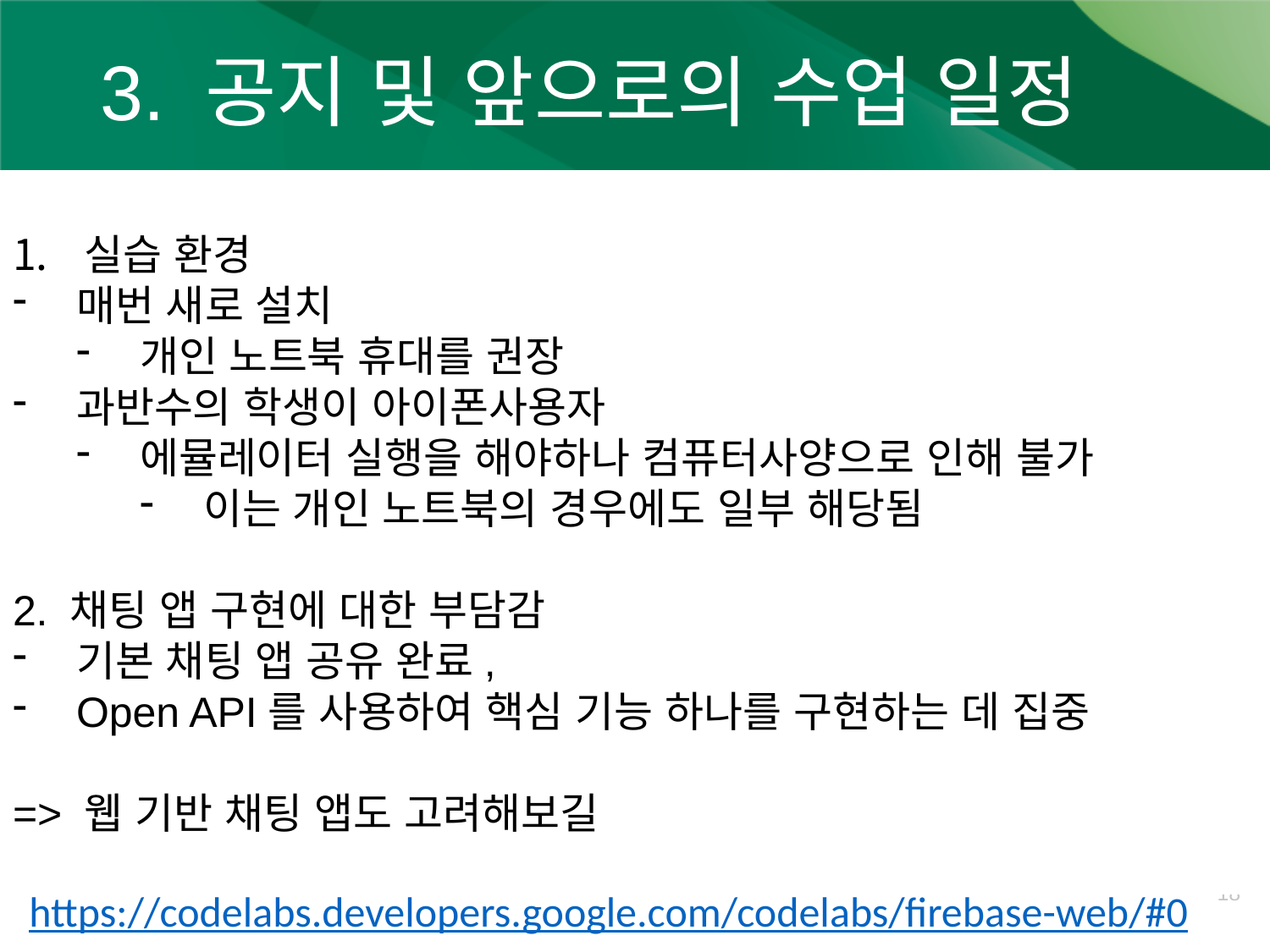

# 3. 공지 및 앞으로의 수업 일정
실습 환경
매번 새로 설치
개인 노트북 휴대를 권장
과반수의 학생이 아이폰사용자
에뮬레이터 실행을 해야하나 컴퓨터사양으로 인해 불가
이는 개인 노트북의 경우에도 일부 해당됨

2. 채팅 앱 구현에 대한 부담감
기본 채팅 앱 공유 완료,
Open API를 사용하여 핵심 기능 하나를 구현하는 데 집중

=> 웹 기반 채팅 앱도 고려해보길

18
https://codelabs.developers.google.com/codelabs/firebase-web/#0